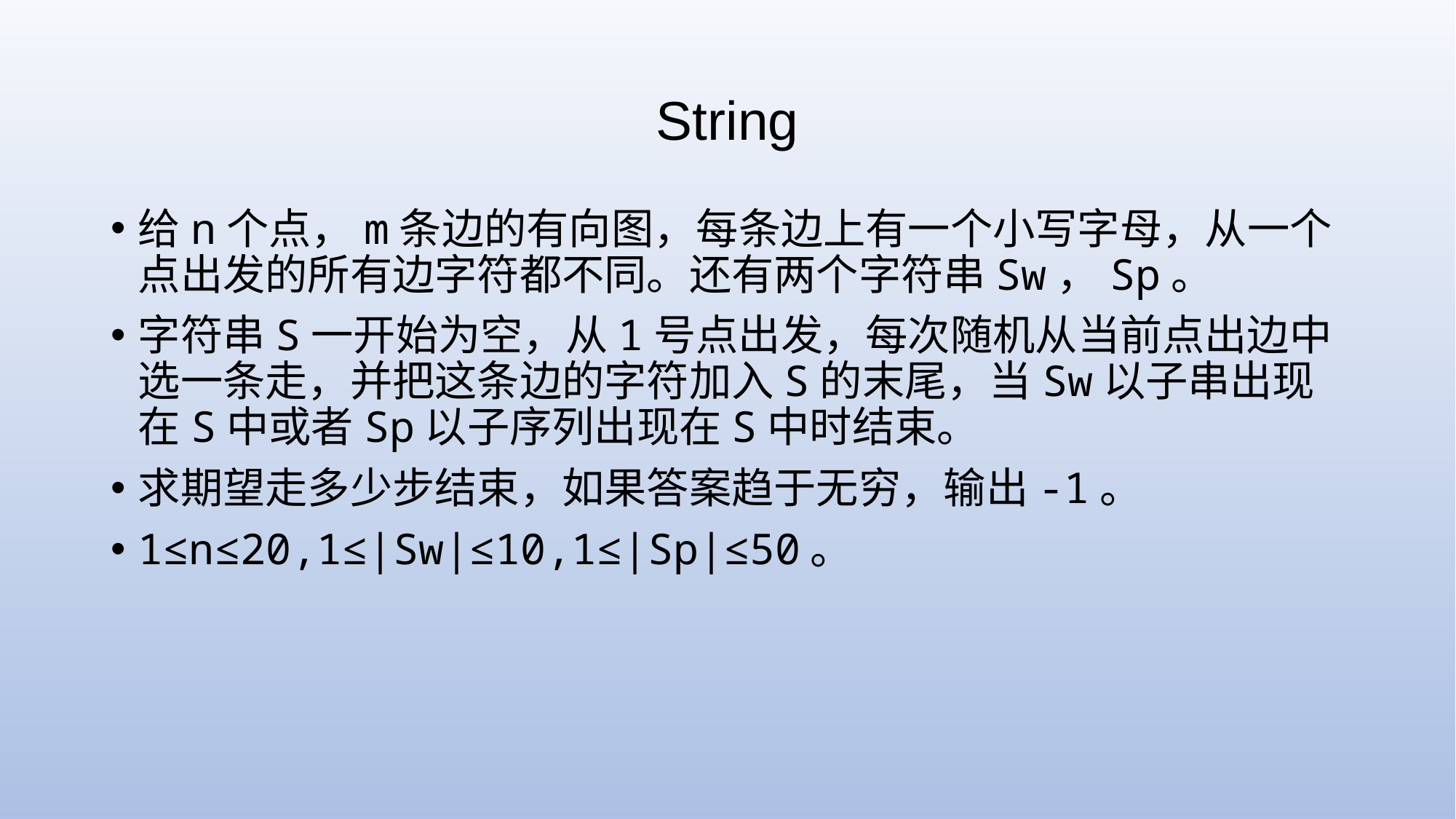

# String
给n个点，m条边的有向图，每条边上有一个小写字母，从一个点出发的所有边字符都不同。还有两个字符串Sw，Sp。
字符串S一开始为空，从1号点出发，每次随机从当前点出边中选一条走，并把这条边的字符加入S的末尾，当Sw以子串出现在S中或者Sp以子序列出现在S中时结束。
求期望走多少步结束，如果答案趋于无穷，输出-1。
1≤n≤20,1≤|Sw|≤10,1≤|Sp|≤50。